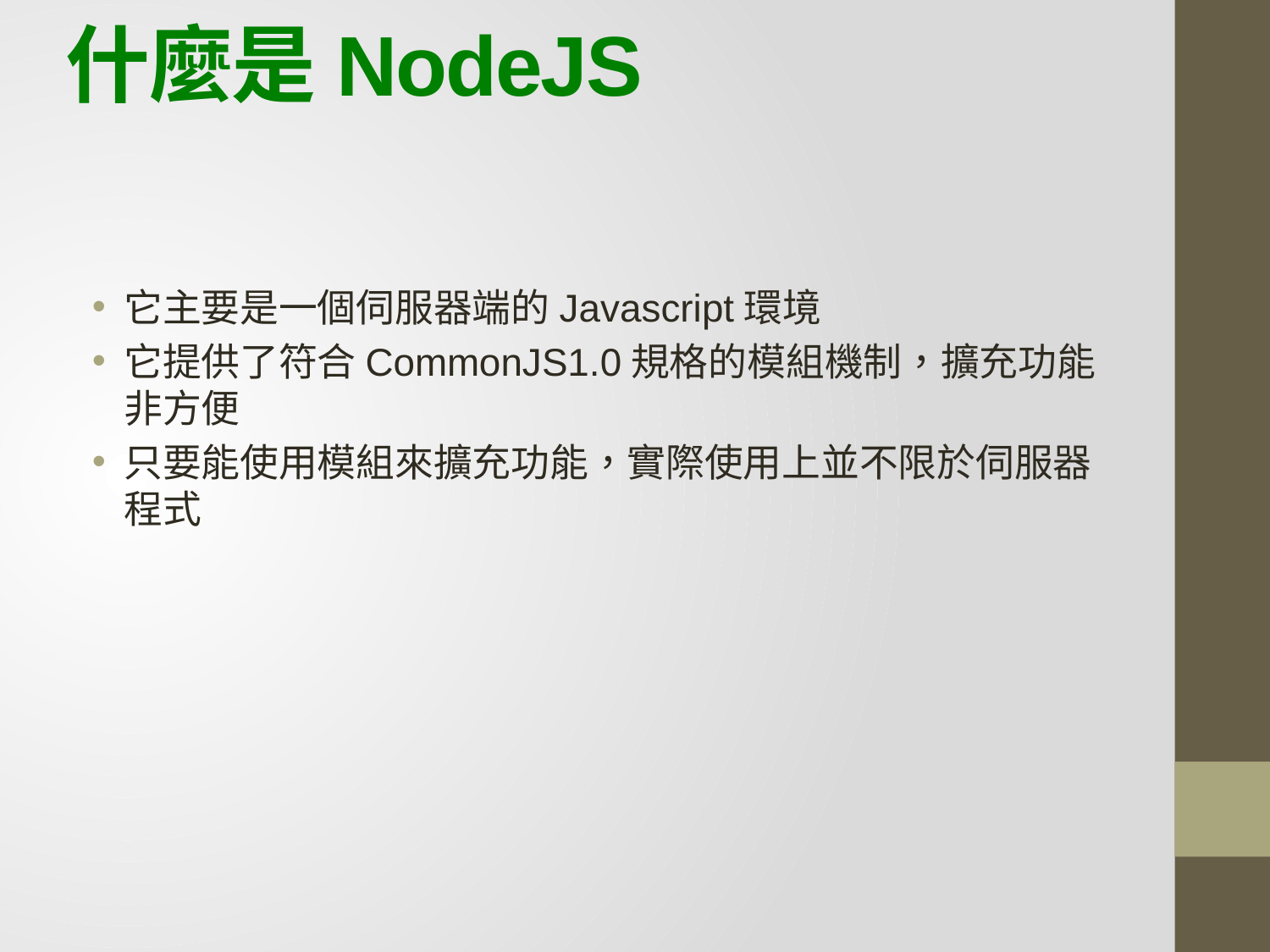

# 什麼是NodeJS

它主要是一個伺服器端的Javascript環境
它提供了符合CommonJS1.0規格的模組機制，擴充功能非方便
只要能使用模組來擴充功能，實際使用上並不限於伺服器程式